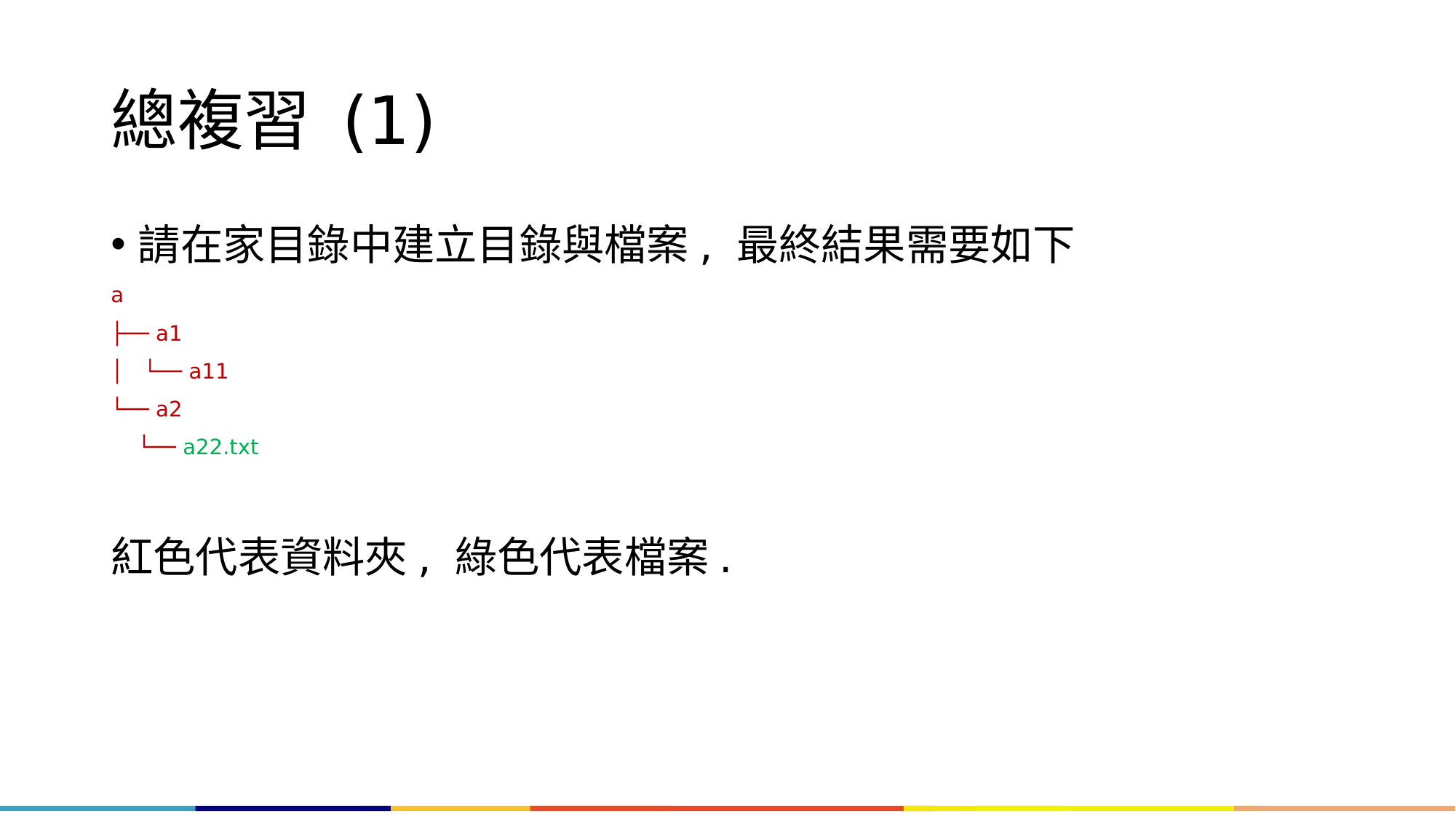

# 總複習 (1)
請在家目錄中建立目錄與檔案, 最終結果需要如下
a
├── a1
│   └── a11
└── a2
    └── a22.txt

紅色代表資料夾, 綠色代表檔案.